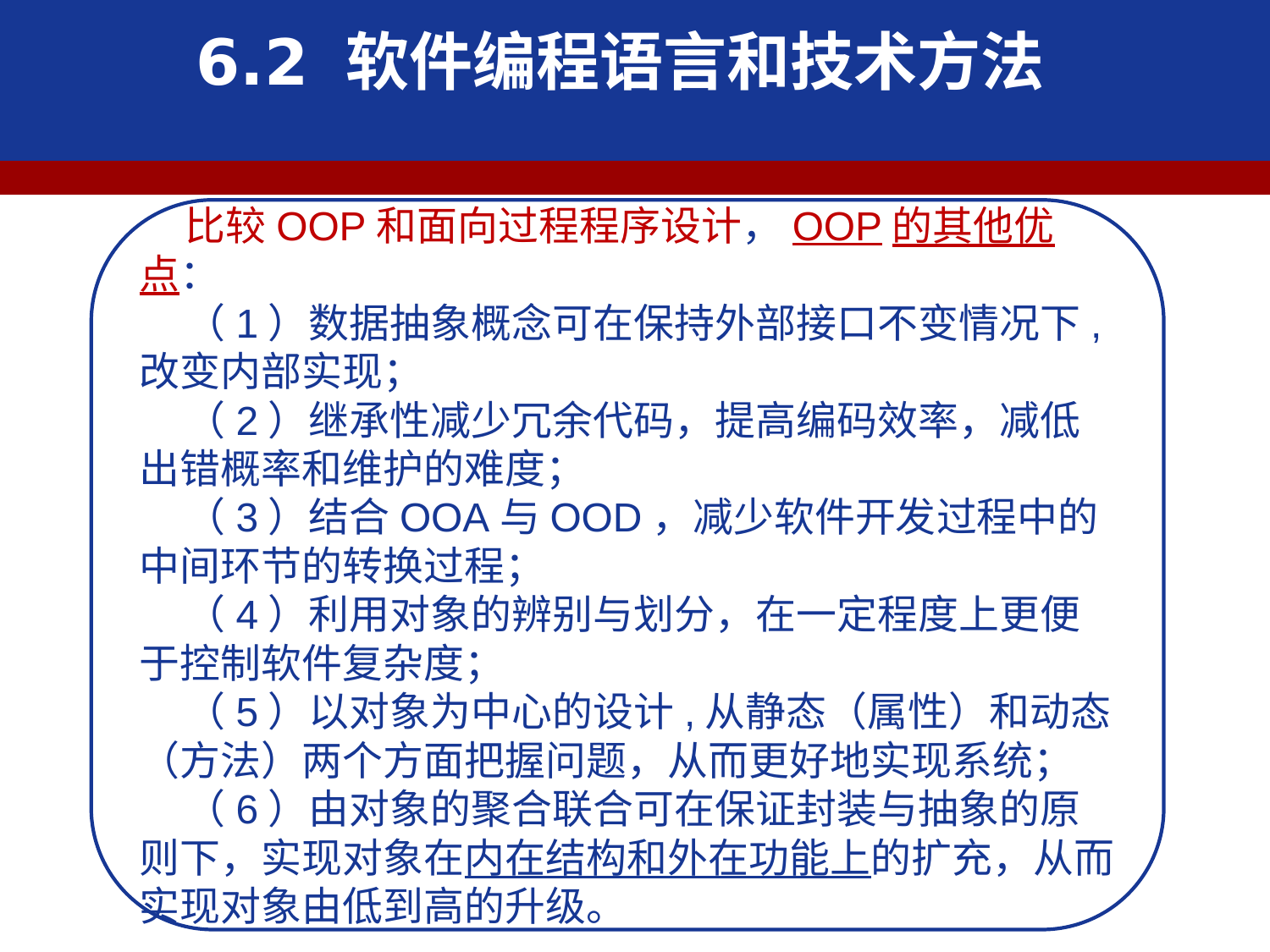

6.2 软件编程语言和技术方法

    比较OOP和面向过程程序设计，OOP的其他优点：
    （1）数据抽象概念可在保持外部接口不变情况下,改变内部实现；
    （2）继承性减少冗余代码，提高编码效率，减低出错概率和维护的难度；
    （3）结合OOA与OOD，减少软件开发过程中的中间环节的转换过程；
    （4）利用对象的辨别与划分，在一定程度上更便于控制软件复杂度；
    （5）以对象为中心的设计,从静态（属性）和动态（方法）两个方面把握问题，从而更好地实现系统；
    （6）由对象的聚合联合可在保证封装与抽象的原则下，实现对象在内在结构和外在功能上的扩充，从而实现对象由低到高的升级。